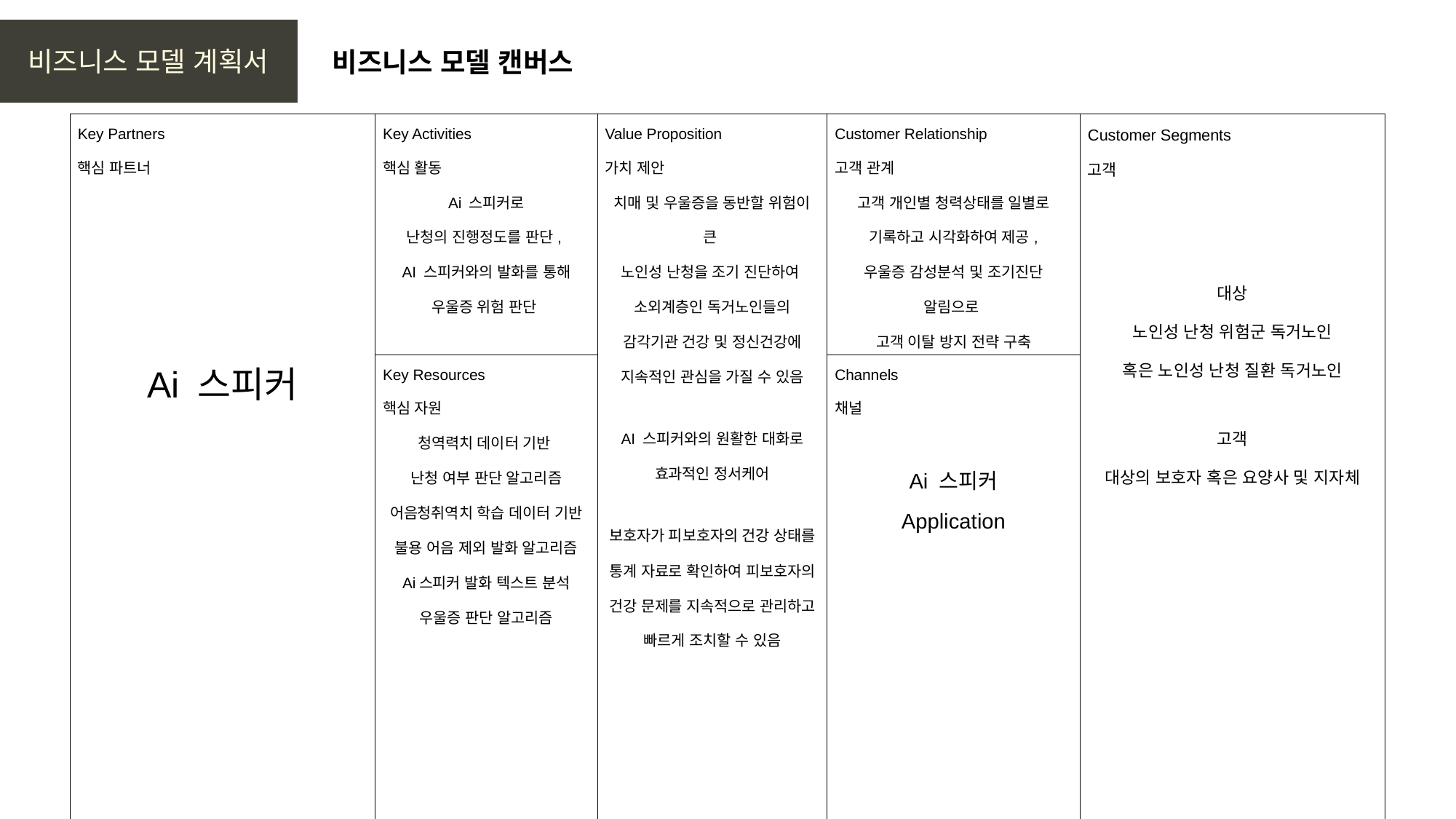

비즈니스 모델 계획서
비즈니스 모델 캔버스
| Key Partners 핵심 파트너 Ai 스피커 | Key Activities 핵심 활동 Ai 스피커로 난청의 진행정도를 판단, AI 스피커와의 발화를 통해 우울증 위험 판단 | Value Proposition 가치 제안 치매 및 우울증을 동반할 위험이 큰 노인성 난청을 조기 진단하여 소외계층인 독거노인들의 감각기관 건강 및 정신건강에 지속적인 관심을 가질 수 있음 AI 스피커와의 원활한 대화로 효과적인 정서케어 보호자가 피보호자의 건강 상태를 통계 자료로 확인하여 피보호자의 건강 문제를 지속적으로 관리하고 빠르게 조치할 수 있음 |  | Customer Relationship 고객 관계 고객 개인별 청력상태를 일별로 기록하고 시각화하여 제공, 우울증 감성분석 및 조기진단 알림으로 고객 이탈 방지 전략 구축 | Customer Segments 고객 대상 노인성 난청 위험군 독거노인 혹은 노인성 난청 질환 독거노인 고객 대상의 보호자 혹은 요양사 및 지자체 |
| --- | --- | --- | --- | --- | --- |
|  | Key Resources 핵심 자원 청역력치 데이터 기반 난청 여부 판단 알고리즘 어음청취역치 학습 데이터 기반 불용 어음 제외 발화 알고리즘 Ai스피커 발화 텍스트 분석 우울증 판단 알고리즘 |  |  | Channels 채널 Ai 스피커 Application |  |
| Cost Structure 비용 구조 앱 개발 비용 어음 데이터 저장 서버 비용 |  |  | Revenue Stream 수익 구조 모바일 인앱 광고 수수료 요양센터와 매칭 시 발생 수수료 AI 스피커 기업과의 협업시 발생하는 계약금 |  |  |